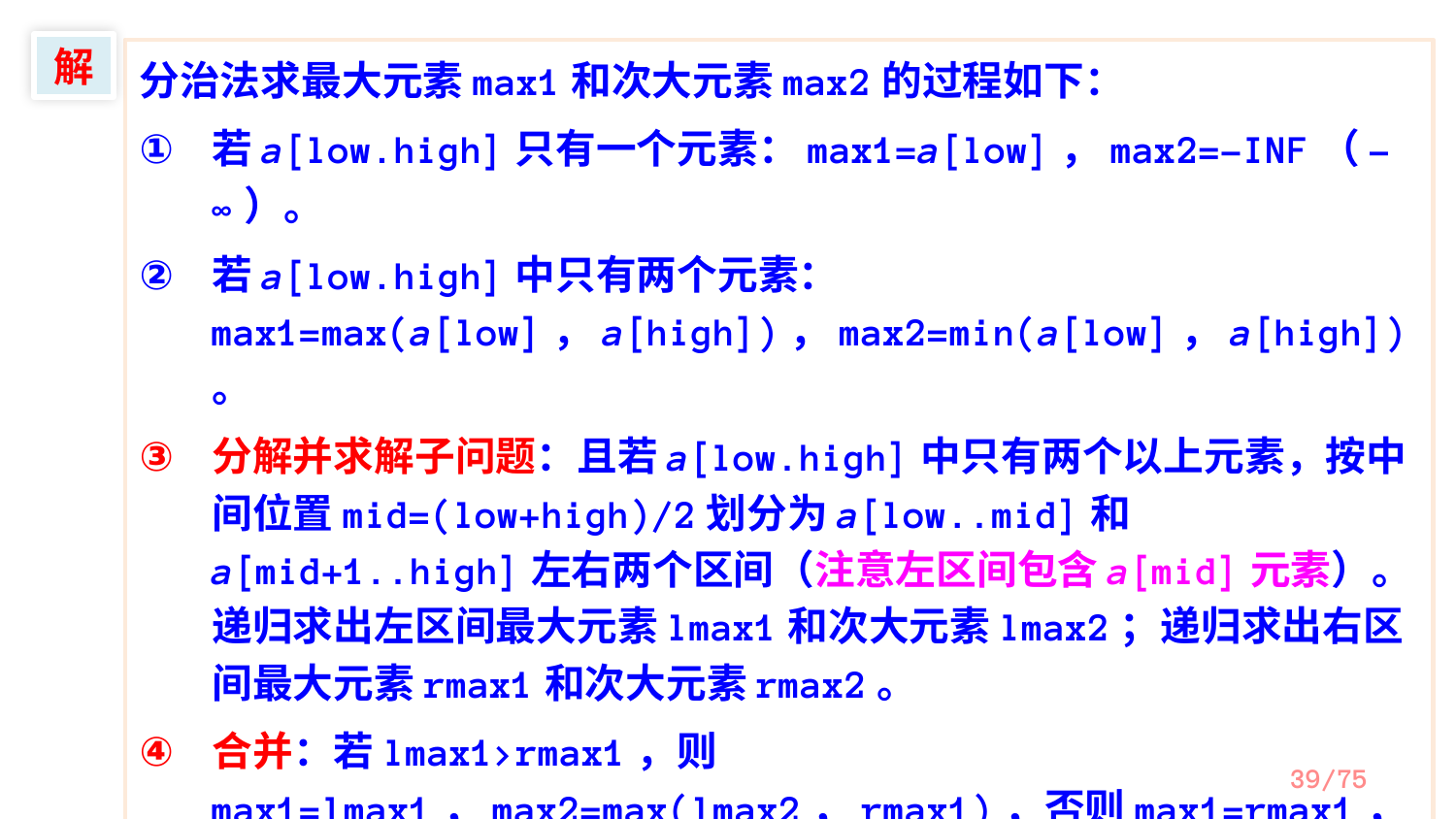

解
分治法求最大元素max1和次大元素max2的过程如下：
若a[low.high]只有一个元素：max1=a[low]，max2=-INF（-∞）。
若a[low.high]中只有两个元素：max1=max(a[low]，a[high])，max2=min(a[low]，a[high])。
分解并求解子问题：且若a[low.high]中只有两个以上元素，按中间位置mid=(low+high)/2划分为a[low..mid]和a[mid+1..high]左右两个区间（注意左区间包含a[mid]元素）。递归求出左区间最大元素lmax1和次大元素lmax2；递归求出右区间最大元素rmax1和次大元素rmax2。
合并：若lmax1>rmax1，则max1=lmax1，max2=max(lmax2，rmax1)，否则max1=rmax1，max2=max(lmax1，rmax2)。
39/75